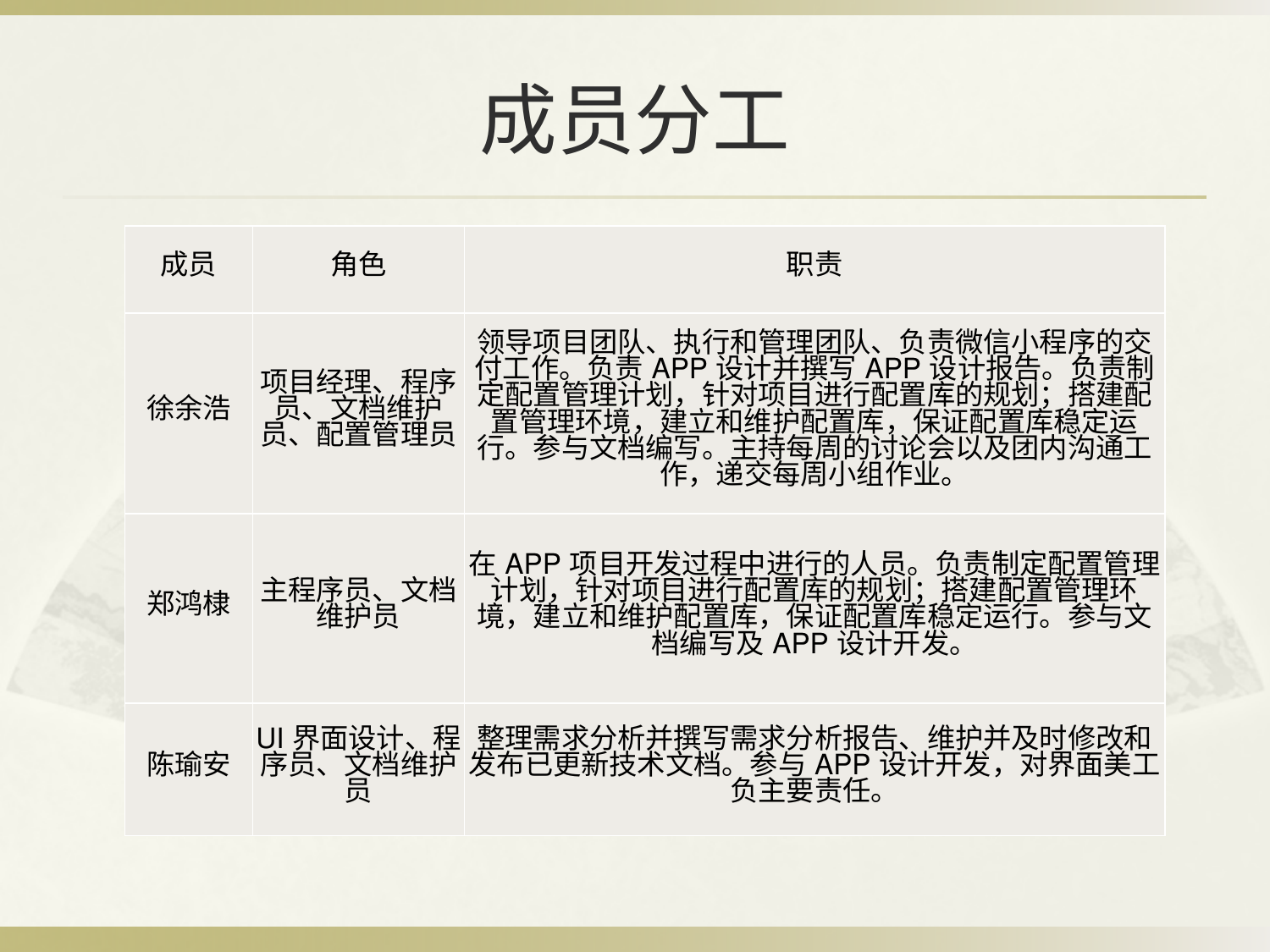

# 成员分工
| 成员 | 角色 | 职责 |
| --- | --- | --- |
| 徐余浩 | 项目经理、程序员、文档维护员、配置管理员 | 领导项目团队、执行和管理团队、负责微信小程序的交付工作。负责APP设计并撰写APP设计报告。负责制定配置管理计划，针对项目进行配置库的规划；搭建配置管理环境，建立和维护配置库，保证配置库稳定运行。参与文档编写。主持每周的讨论会以及团内沟通工作，递交每周小组作业。 |
| 郑鸿棣 | 主程序员、文档维护员 | 在APP项目开发过程中进行的人员。负责制定配置管理计划，针对项目进行配置库的规划；搭建配置管理环境，建立和维护配置库，保证配置库稳定运行。参与文档编写及APP设计开发。 |
| 陈瑜安 | UI界面设计、程序员、文档维护员 | 整理需求分析并撰写需求分析报告、维护并及时修改和发布已更新技术文档。参与APP设计开发，对界面美工负主要责任。 |